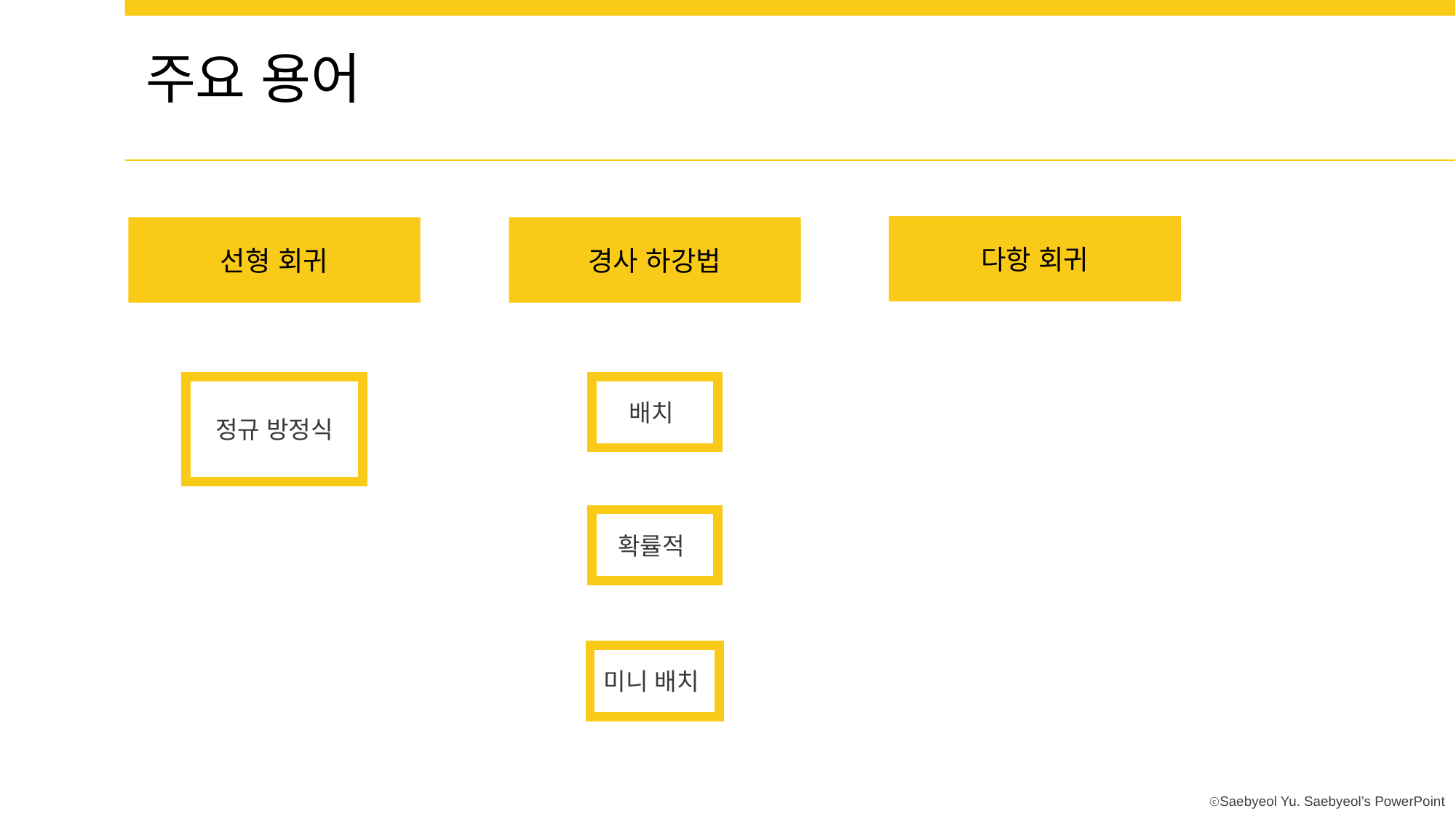

주요 용어
다항 회귀
경사 하강법
선형 회귀

정규 방정식

배치
확률적
미니 배치